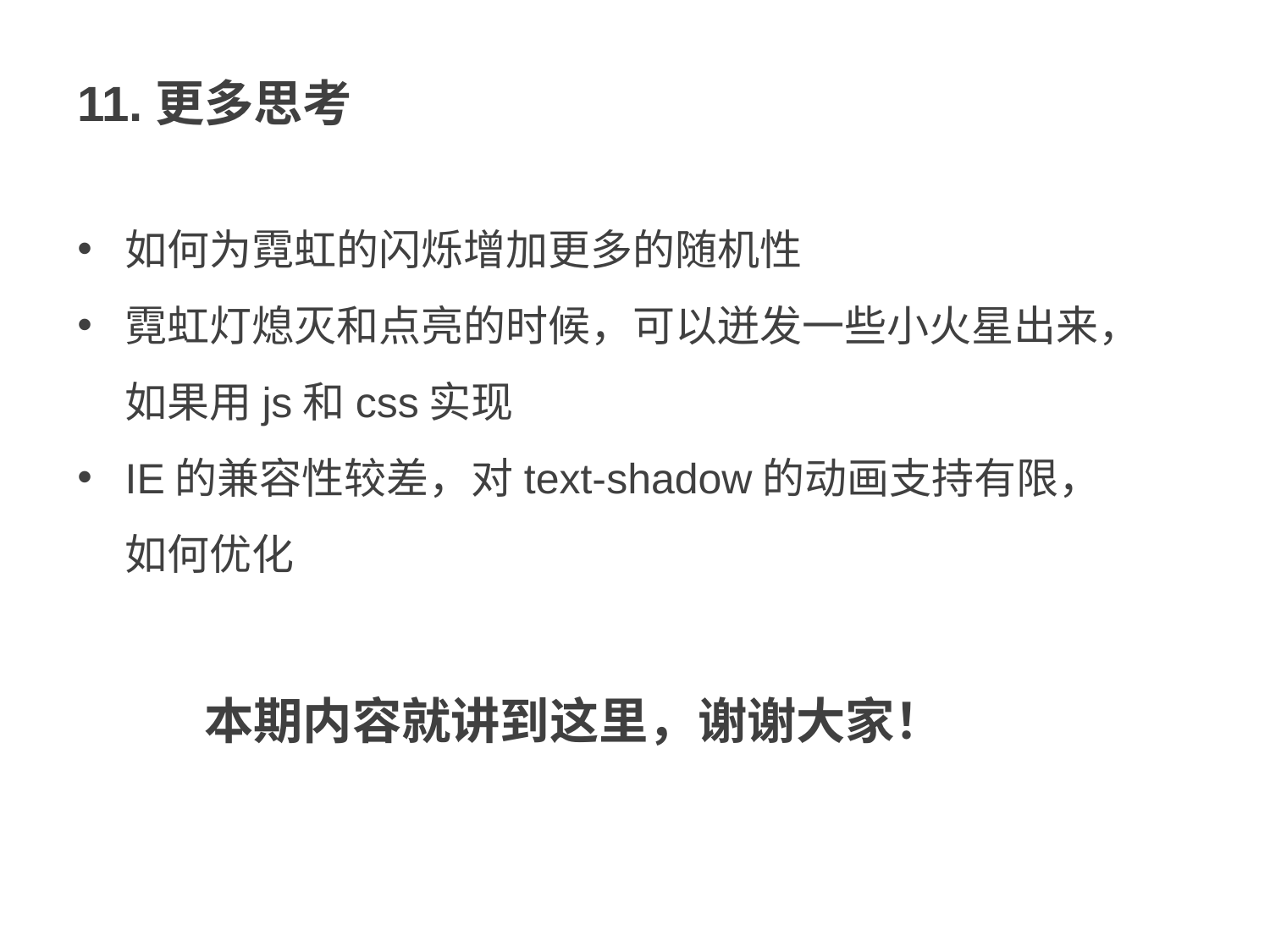

11.更多思考
如何为霓虹的闪烁增加更多的随机性
霓虹灯熄灭和点亮的时候，可以迸发一些小火星出来，如果用js和css实现
IE的兼容性较差，对text-shadow的动画支持有限，如何优化
	本期内容就讲到这里，谢谢大家！